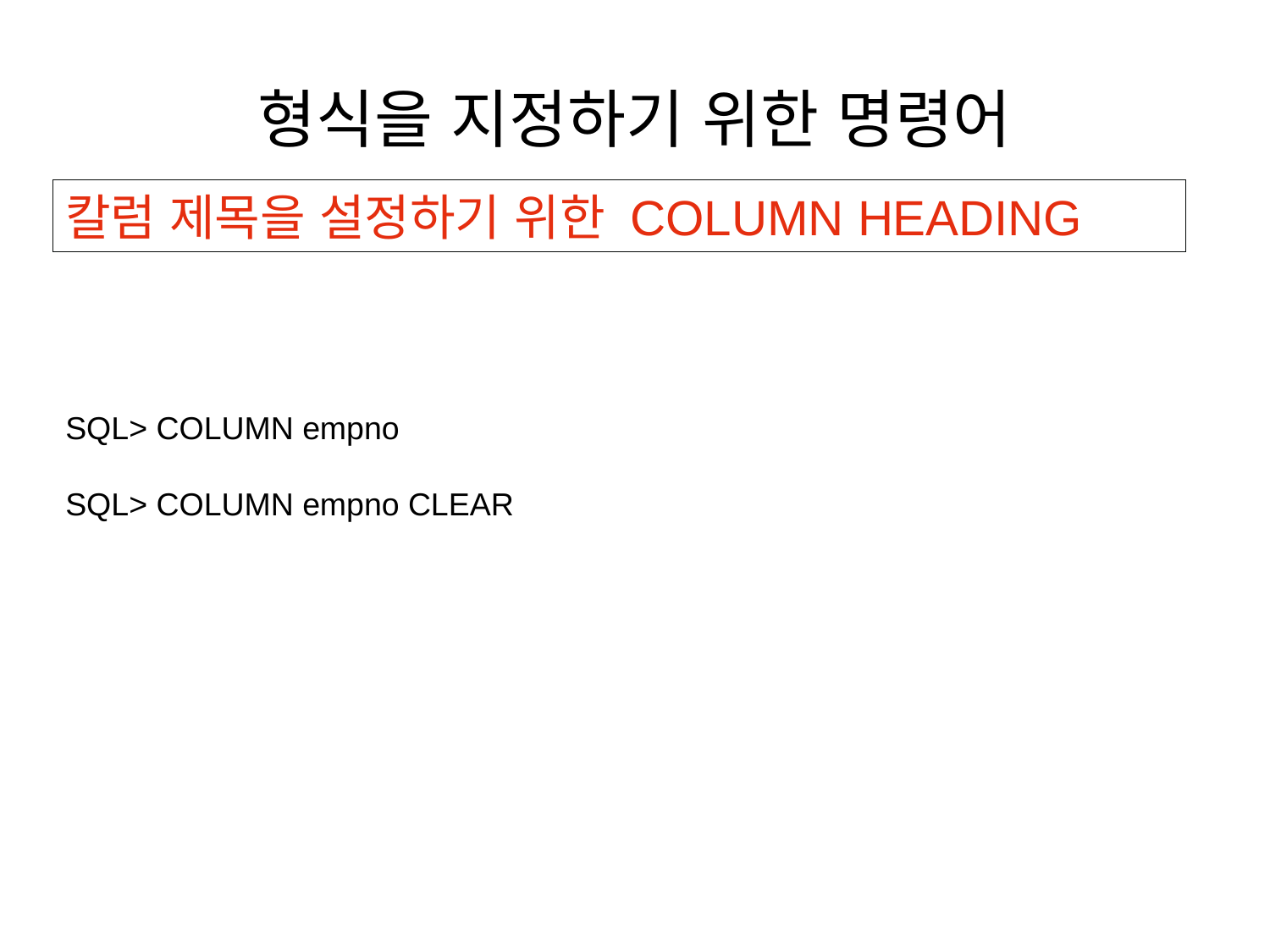

# 형식을 지정하기 위한 명령어
칼럼 제목을 설정하기 위한 COLUMN HEADING
SQL> COLUMN empno

SQL> COLUMN empno CLEAR